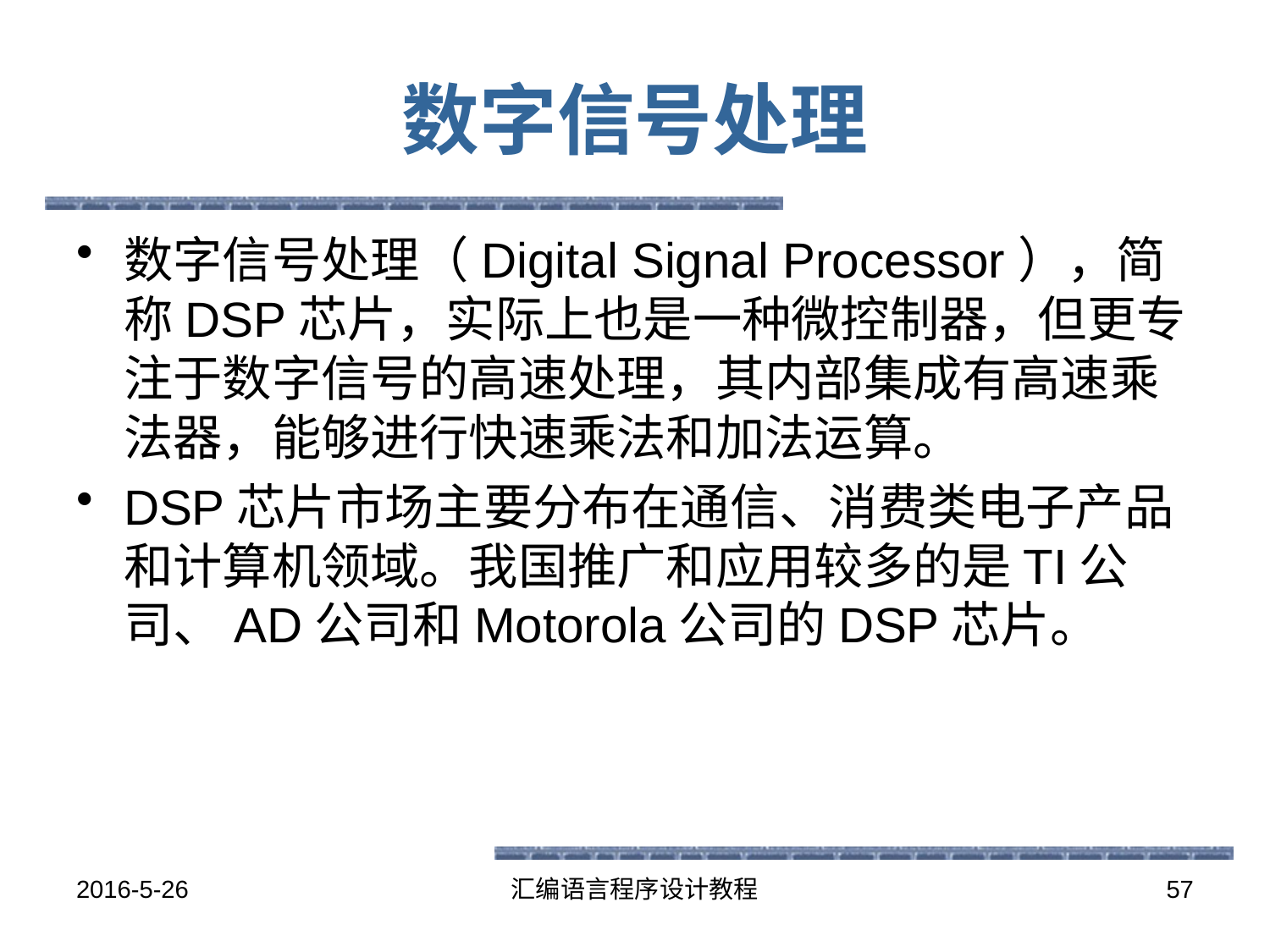

# 数字信号处理
数字信号处理（Digital Signal Processor），简称DSP芯片，实际上也是一种微控制器，但更专注于数字信号的高速处理，其内部集成有高速乘法器，能够进行快速乘法和加法运算。
DSP芯片市场主要分布在通信、消费类电子产品和计算机领域。我国推广和应用较多的是TI公司、AD公司和Motorola公司的DSP芯片。
2016-5-26
汇编语言程序设计教程
57